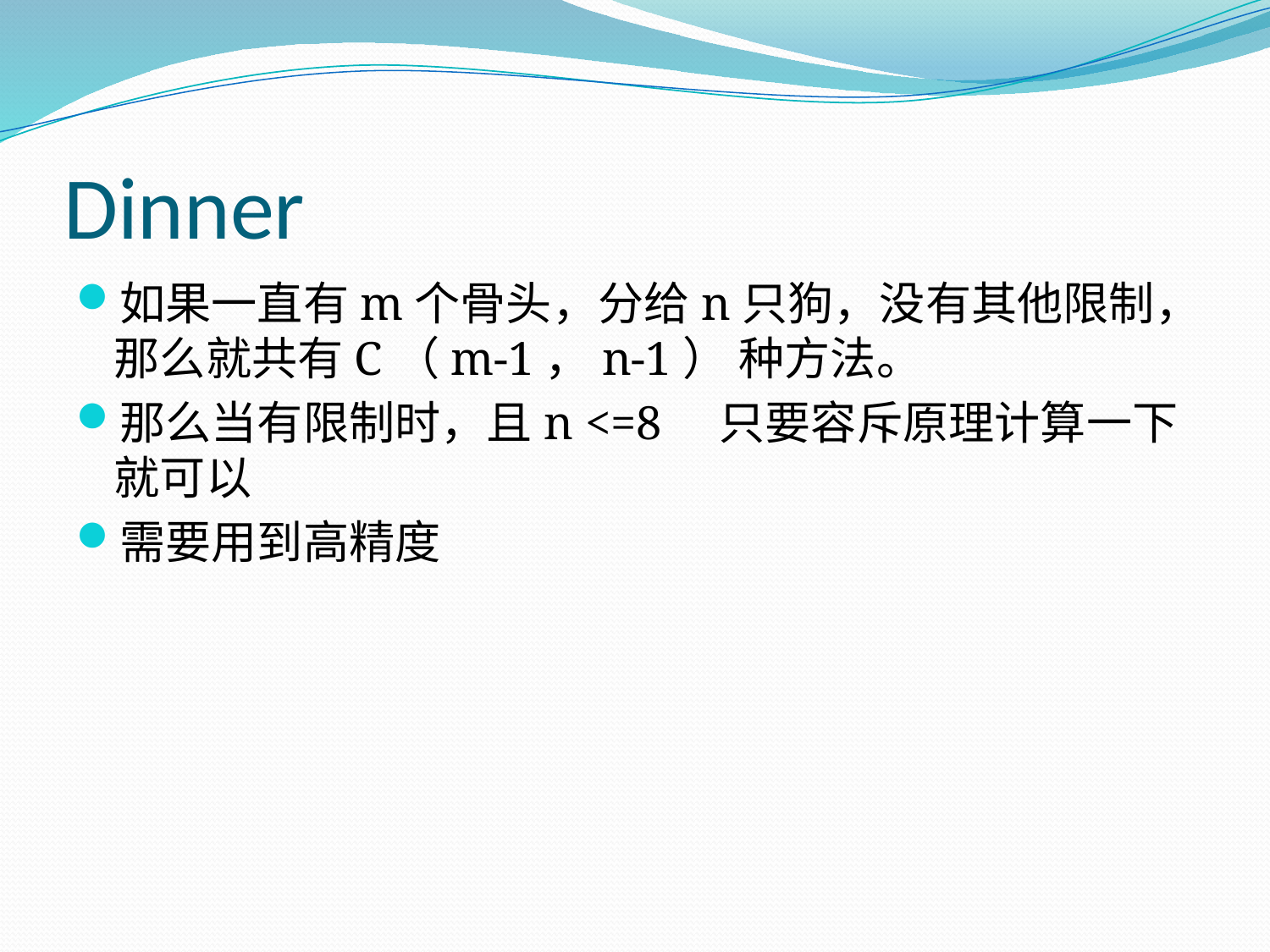

# Dinner
如果一直有m个骨头，分给n只狗，没有其他限制，那么就共有C（m-1，n-1） 种方法。
那么当有限制时，且n <=8　只要容斥原理计算一下就可以
需要用到高精度